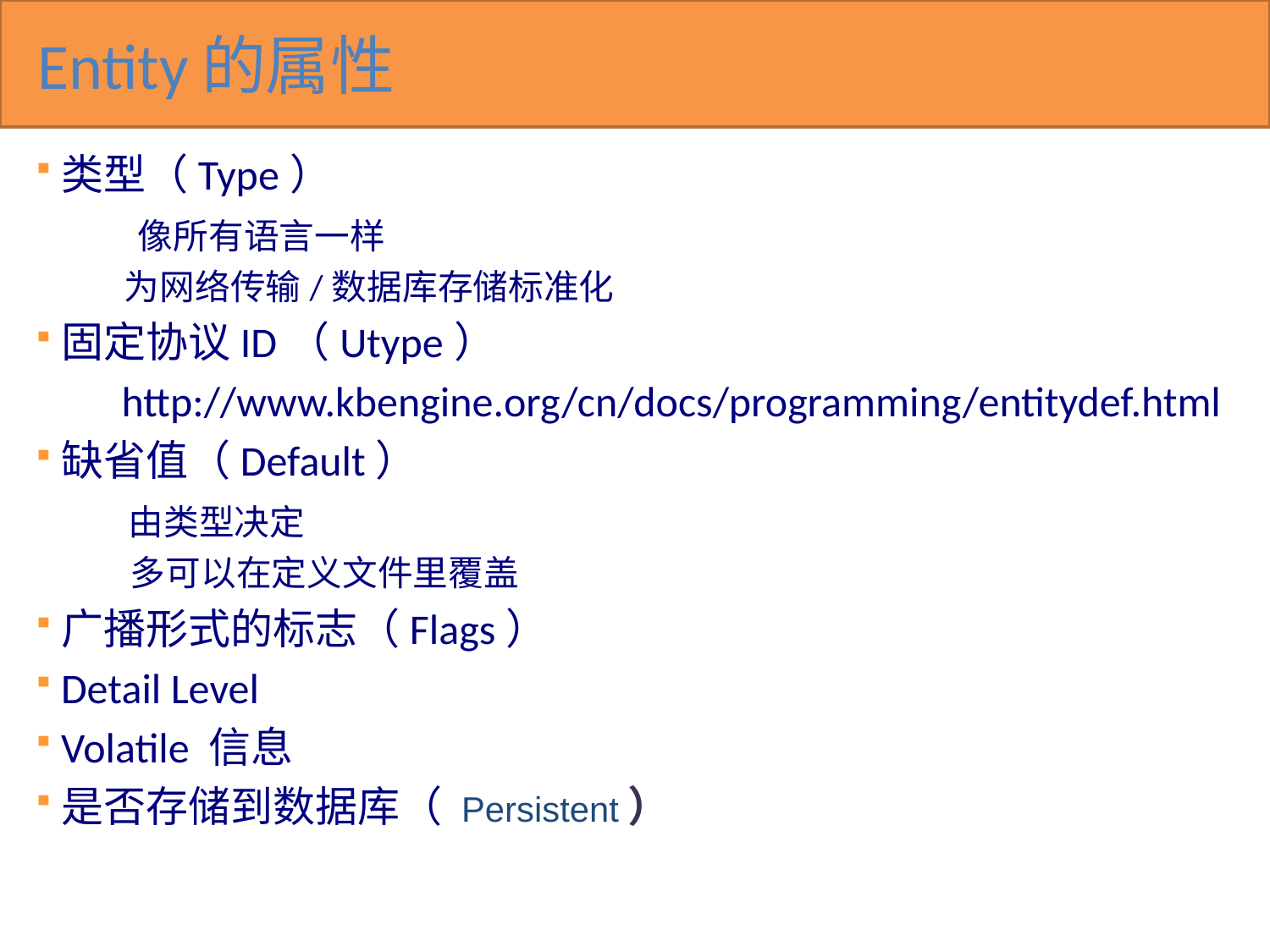

# Entity的属性
类型（Type）
       像所有语言一样
       为网络传输/数据库存储标准化
固定协议ID（Utype）
         http://www.kbengine.org/cn/docs/programming/entitydef.html
缺省值（Default）
      由类型决定
           多可以在定义文件里覆盖
广播形式的标志（Flags）
Detail Level
Volatile 信息
是否存储到数据库（ Persistent）